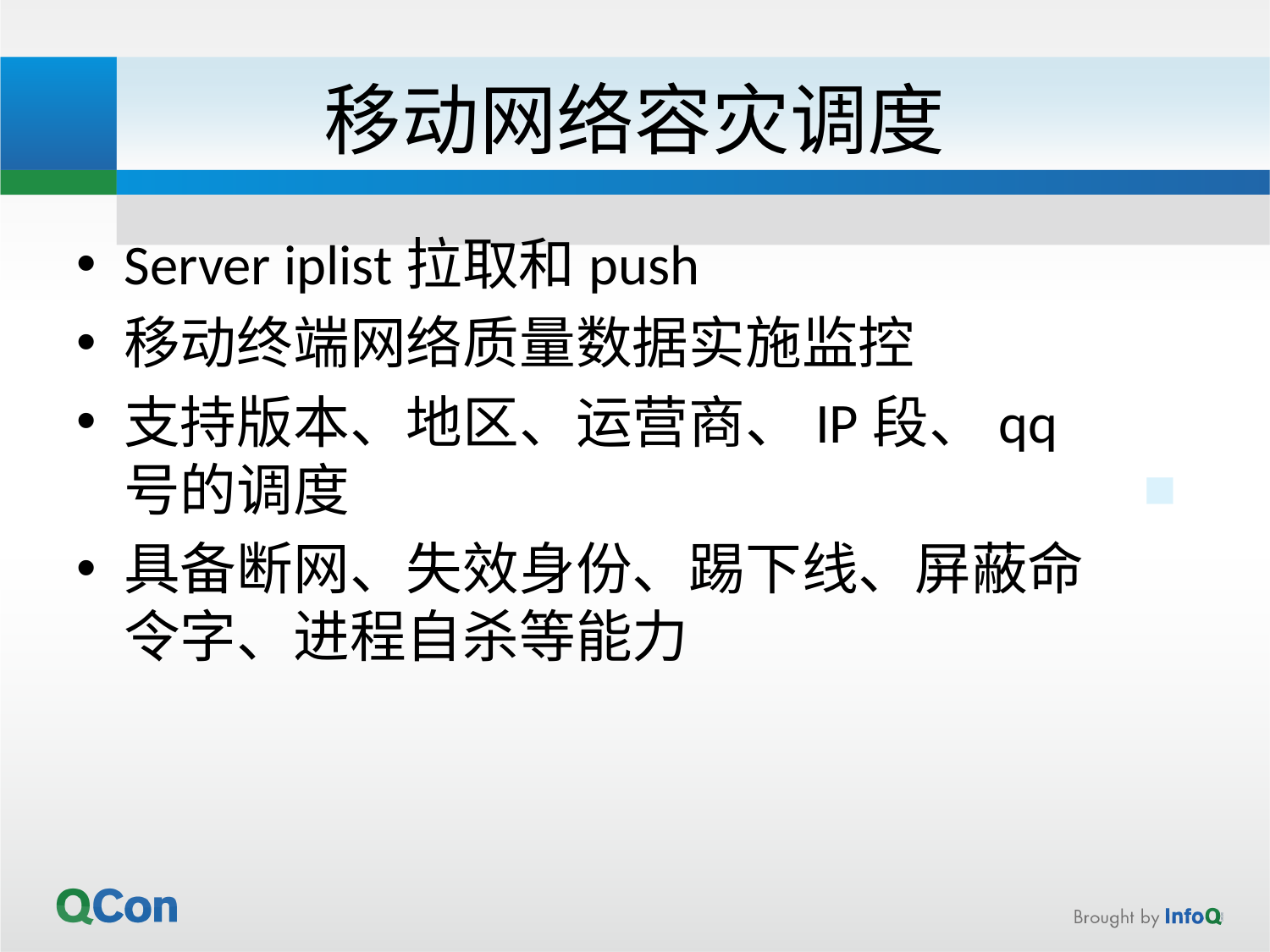

# 移动网络容灾调度
Server iplist拉取和push
移动终端网络质量数据实施监控
支持版本、地区、运营商、IP段、qq号的调度
具备断网、失效身份、踢下线、屏蔽命令字、进程自杀等能力